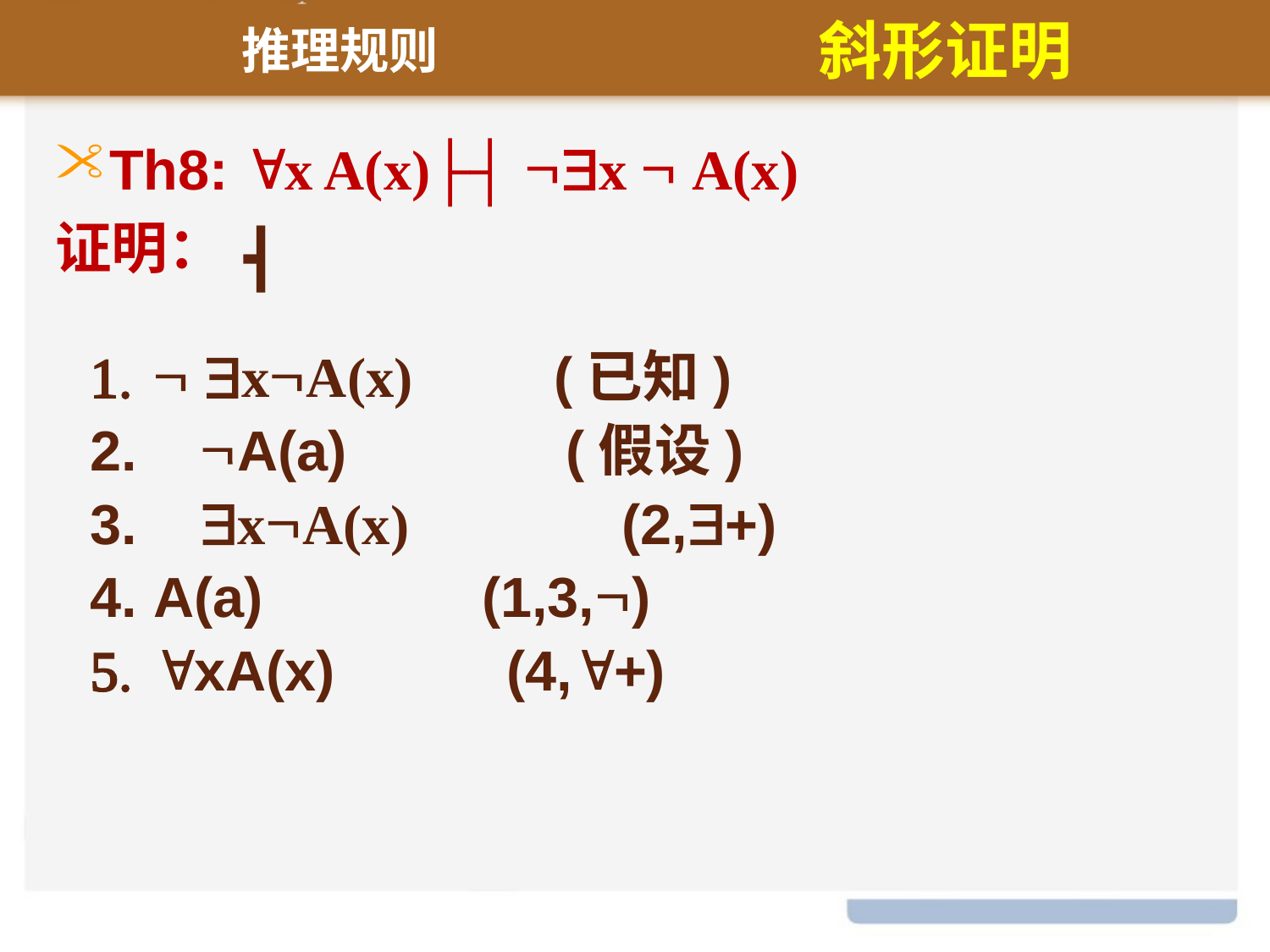

推理规则
斜形证明
Th8: ∀x A(x)├┤ ¬∃x ¬ A(x)
证明：
┫
¬ ∃x¬A(x)         (已知)
   ¬A(a)		  (假设)
   ∃x¬A(x)               (2,∃+)
A(a)              (1,3,¬)
∀xA(x)           (4,∀+)